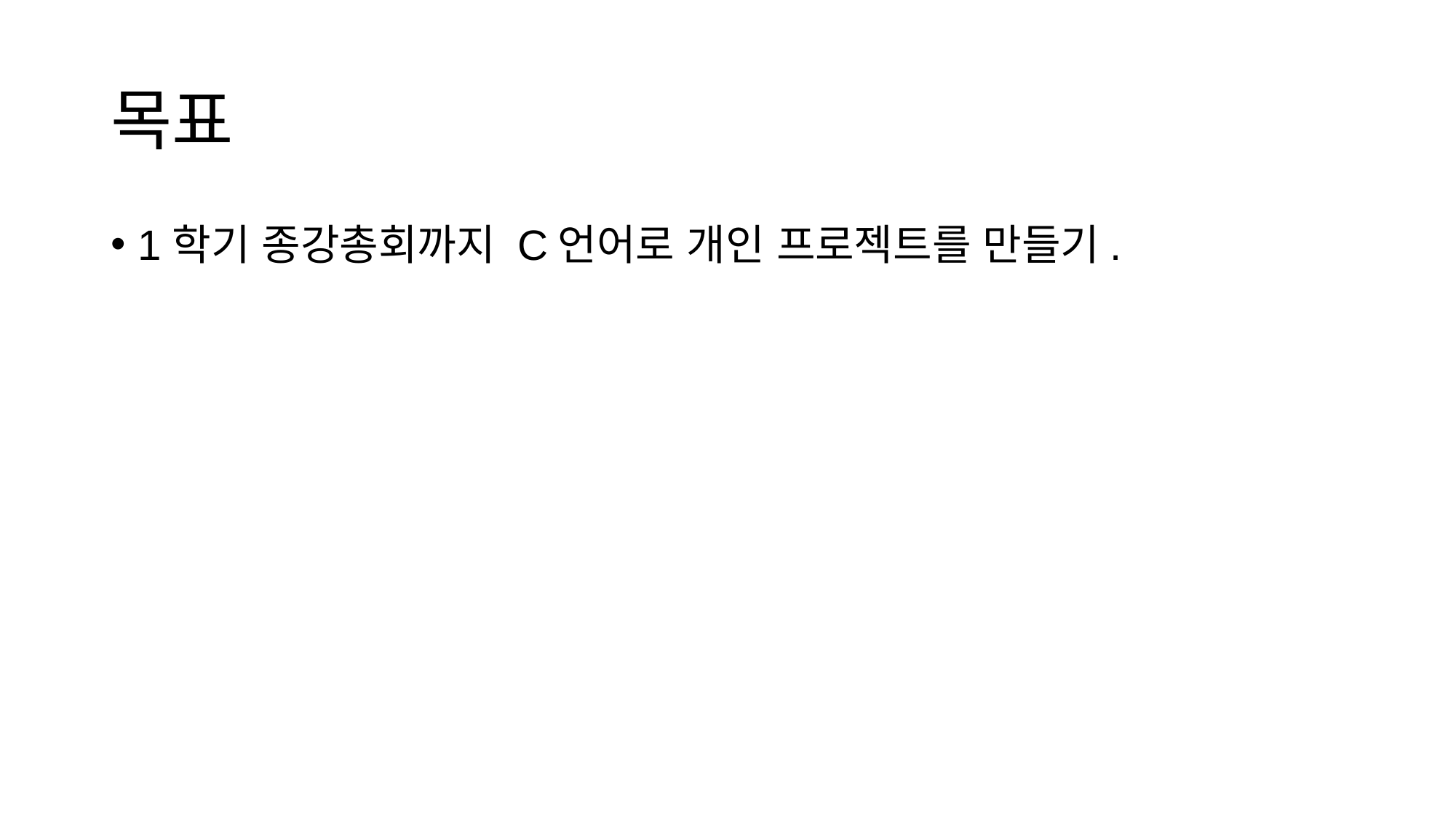

# 목표
1학기 종강총회까지 C언어로 개인 프로젝트를 만들기.